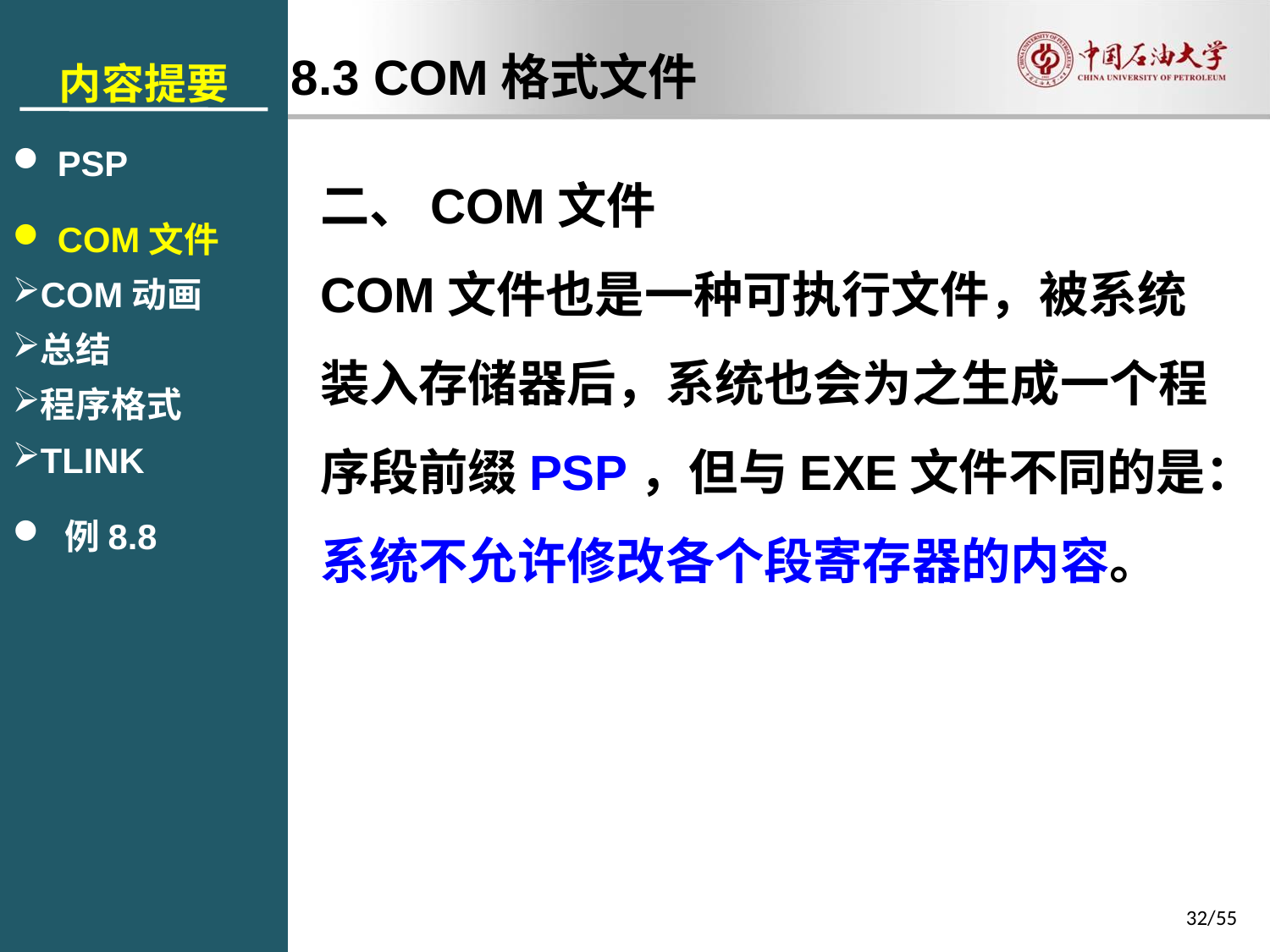

内容提要
 PSP
 COM文件
COM动画
总结
程序格式
TLINK
 例8.8
8.3 COM格式文件
二、COM文件
COM文件也是一种可执行文件，被系统装入存储器后，系统也会为之生成一个程序段前缀PSP，但与EXE文件不同的是：系统不允许修改各个段寄存器的内容。

32/55